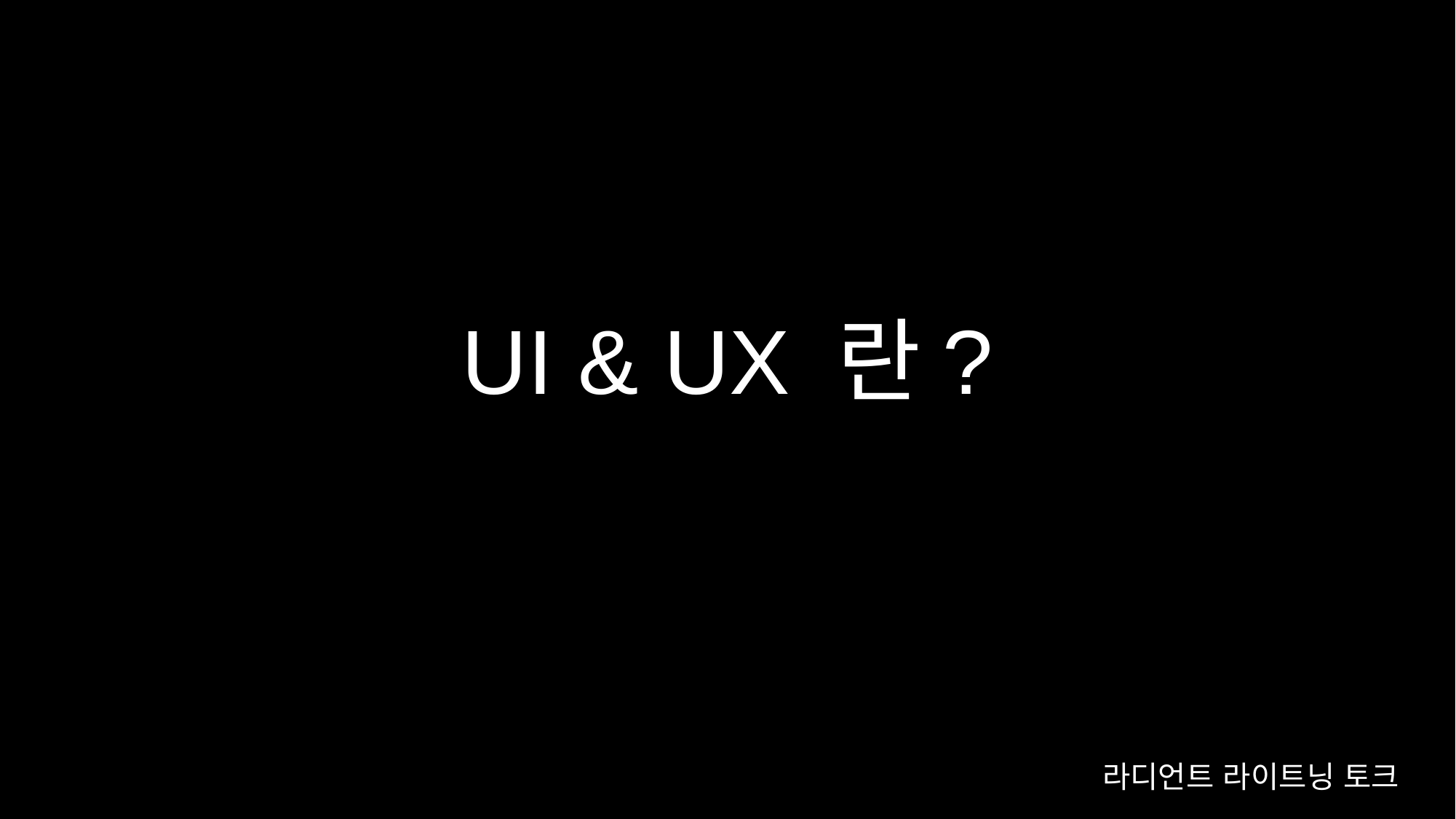

# UI & UX 란?
라디언트 라이트닝 토크